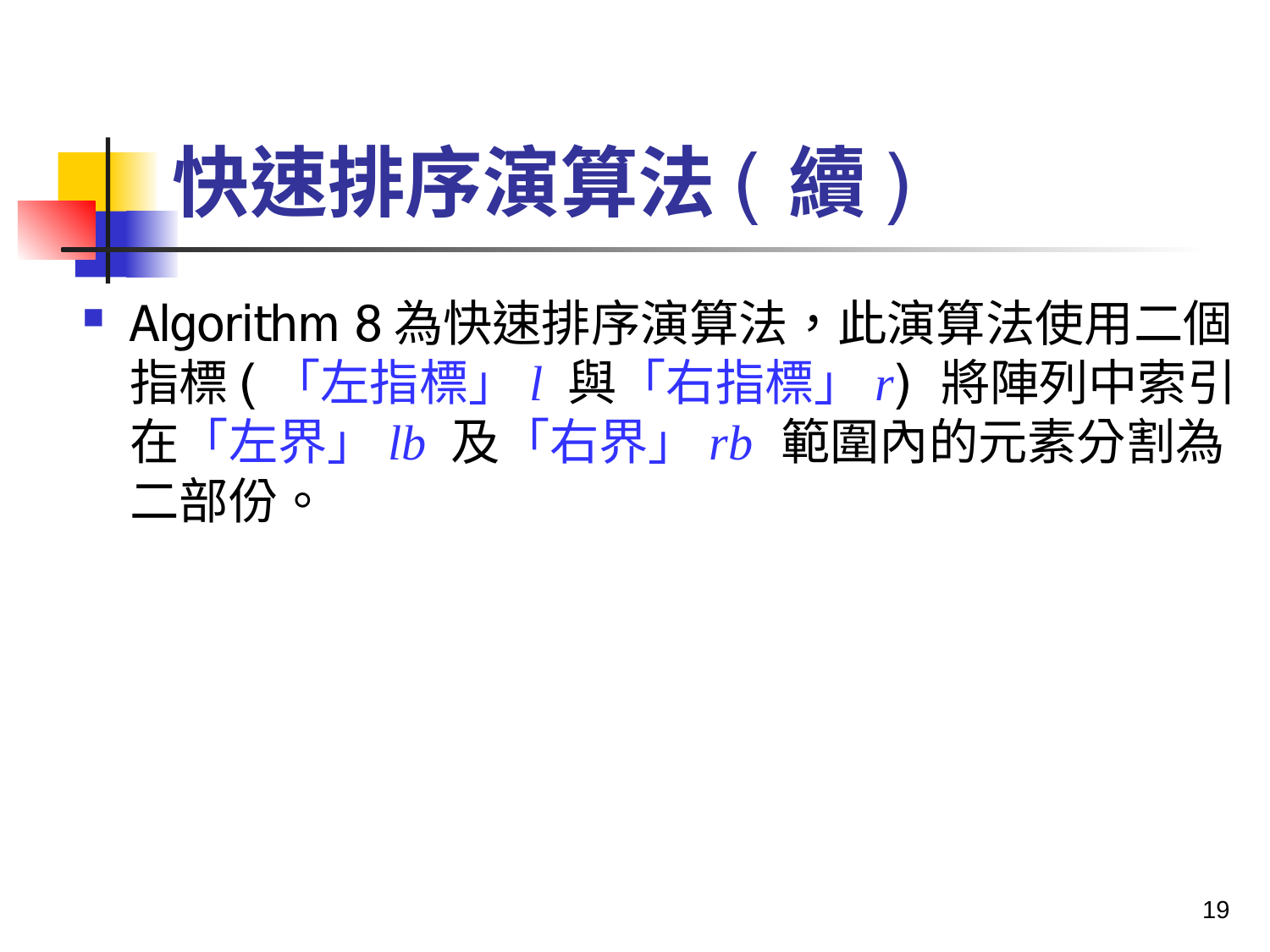

# 快速排序演算法(續)
Algorithm 8為快速排序演算法，此演算法使用二個指標(「左指標」l 與「右指標」r) 將陣列中索引在「左界」lb 及「右界」rb 範圍內的元素分割為二部份。

19